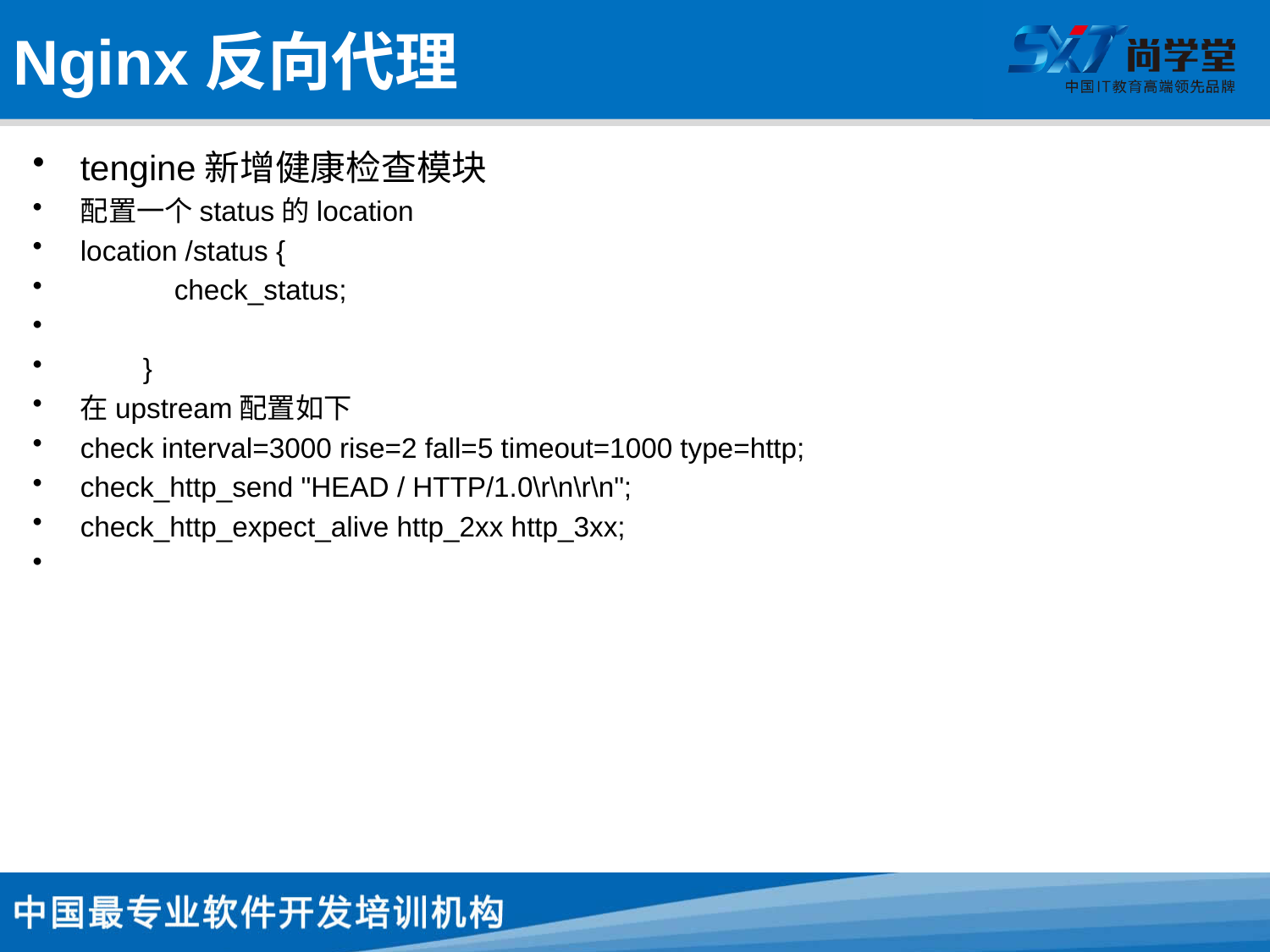

# Nginx反向代理
tengine新增健康检查模块
配置一个status的location
location /status {
            check_status;

        }
在upstream配置如下
check interval=3000 rise=2 fall=5 timeout=1000 type=http;
check_http_send "HEAD / HTTP/1.0\r\n\r\n";
check_http_expect_alive http_2xx http_3xx;